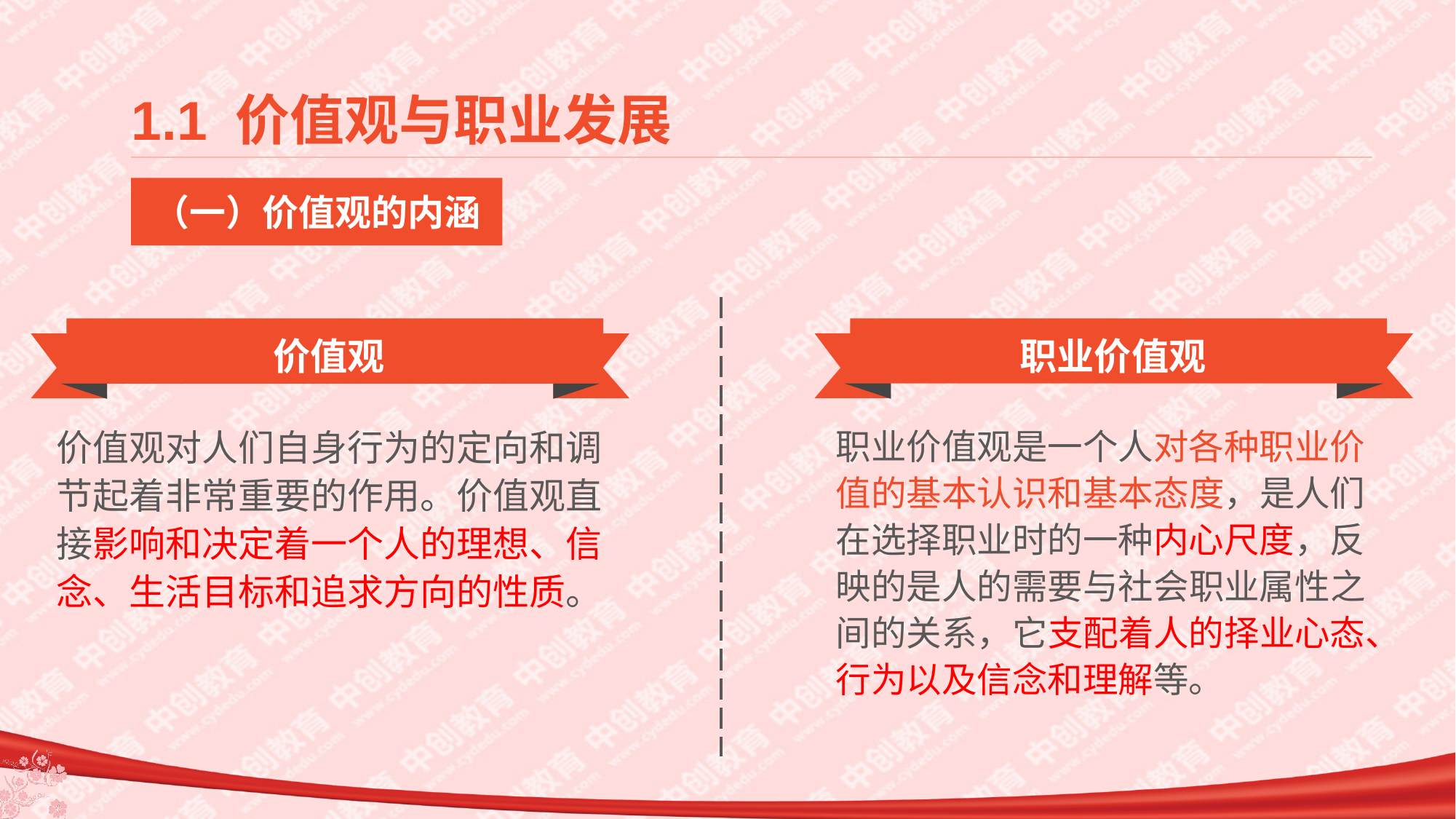

# 1.1 价值观与职业发展
（一）价值观的内涵

职业价值观

价值观

价值观对人们自身行为的定向和调节起着非常重要的作用。价值观直接影响和决定着一个人的理想、信念、生活目标和追求方向的性质。
职业价值观是一个人对各种职业价值的基本认识和基本态度，是人们在选择职业时的一种内心尺度，反映的是人的需要与社会职业属性之间的关系，它支配着人的择业心态、行为以及信念和理解等。